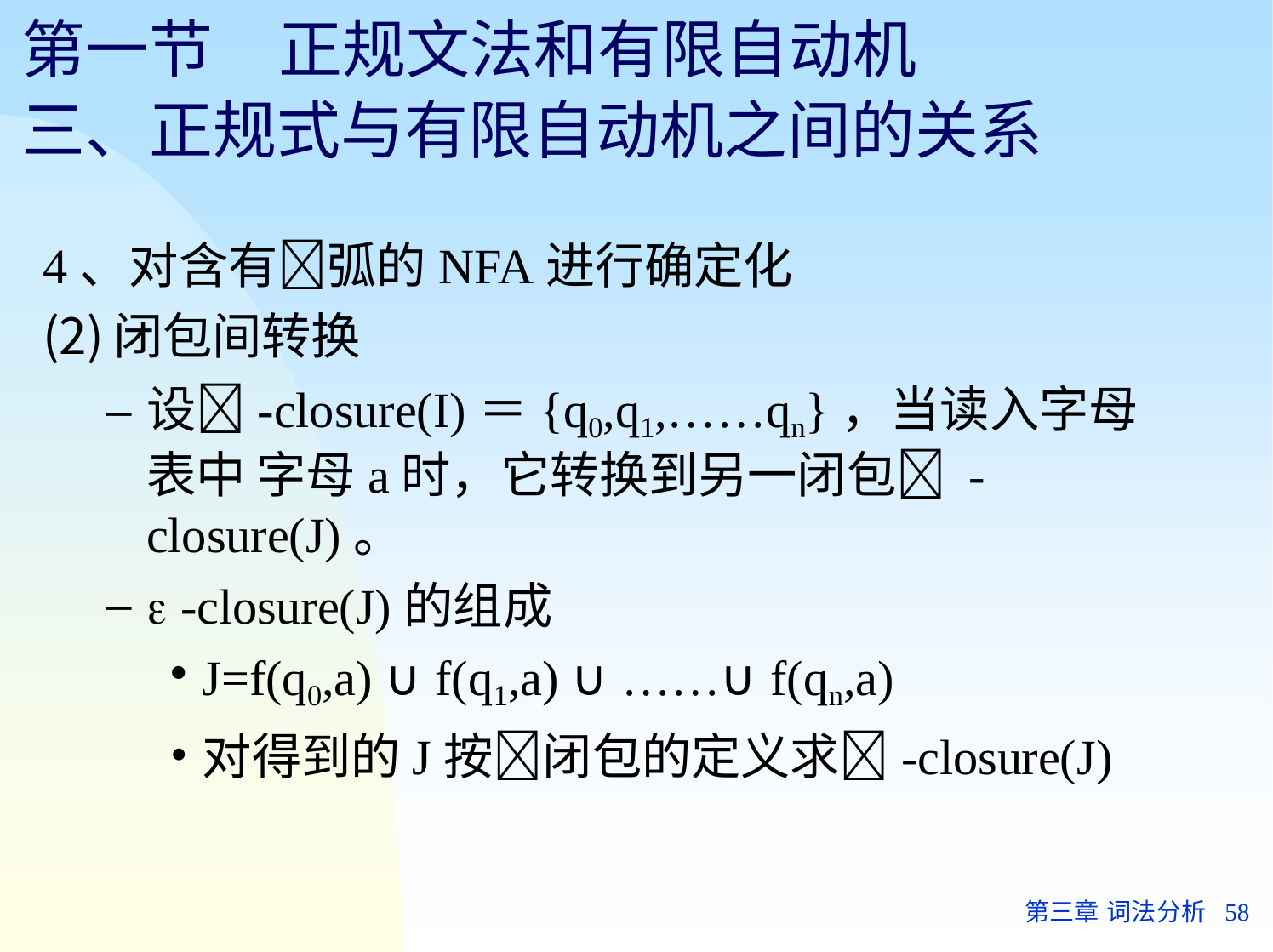

# 第一节	正规文法和有限自动机
三、正规式与有限自动机之间的关系
4、对含有ε弧的NFA进行确定化
闭包间转换
设ε-closure(I)＝{q0,q1,……qn}，当读入字母表中 字母a时，它转换到另一闭包ε -closure(J)。
ε -closure(J)的组成
J=f(q0,a) ∪ f(q1,a) ∪ ……∪ f(qn,a)
对得到的J按ε闭包的定义求ε-closure(J)
第三章 词法分析	58